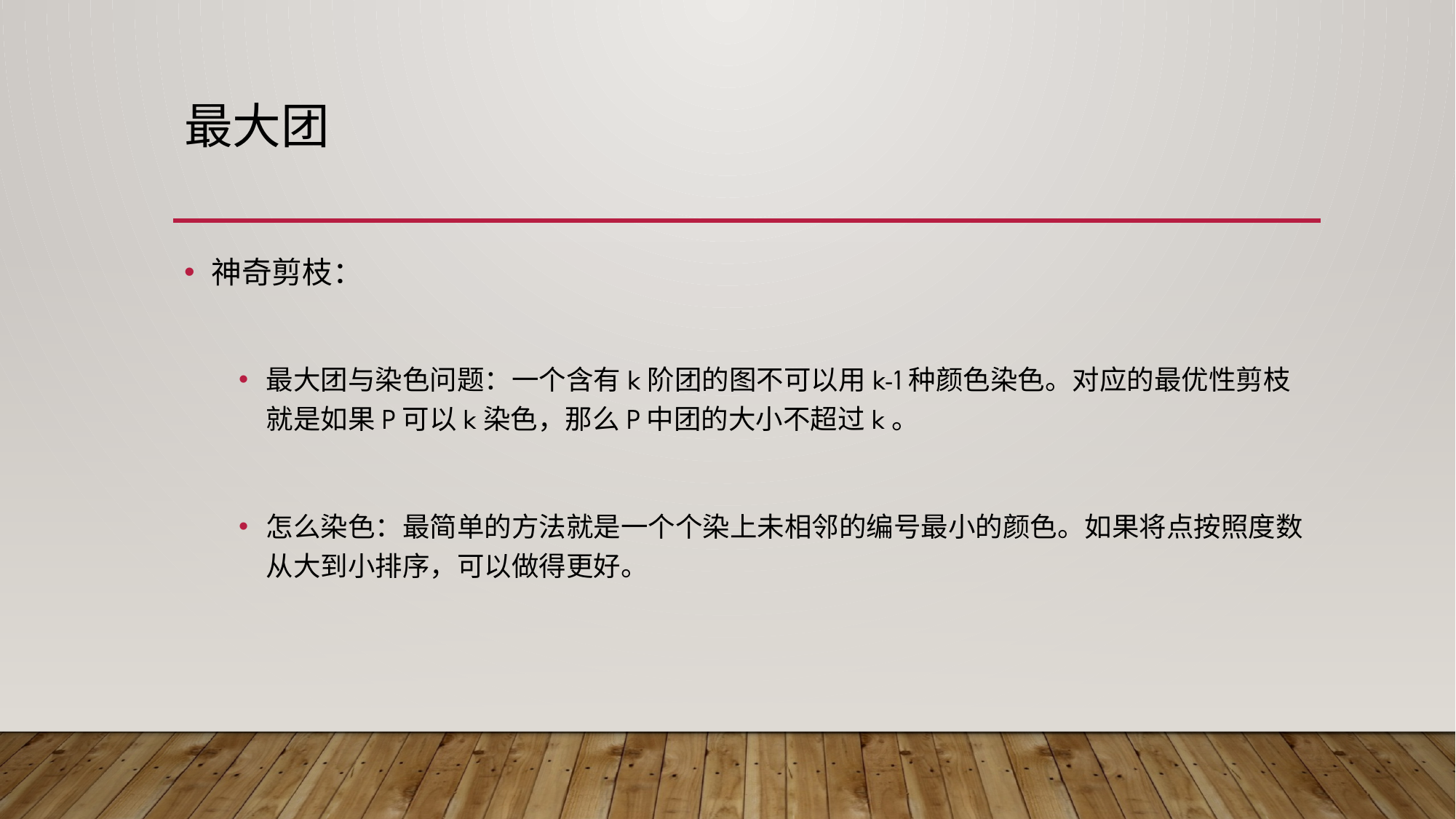

# 最大团
神奇剪枝：

最大团与染色问题：一个含有k阶团的图不可以用k-1种颜色染色。对应的最优性剪枝就是如果P可以k染色，那么P中团的大小不超过k。

怎么染色：最简单的方法就是一个个染上未相邻的编号最小的颜色。如果将点按照度数从大到小排序，可以做得更好。